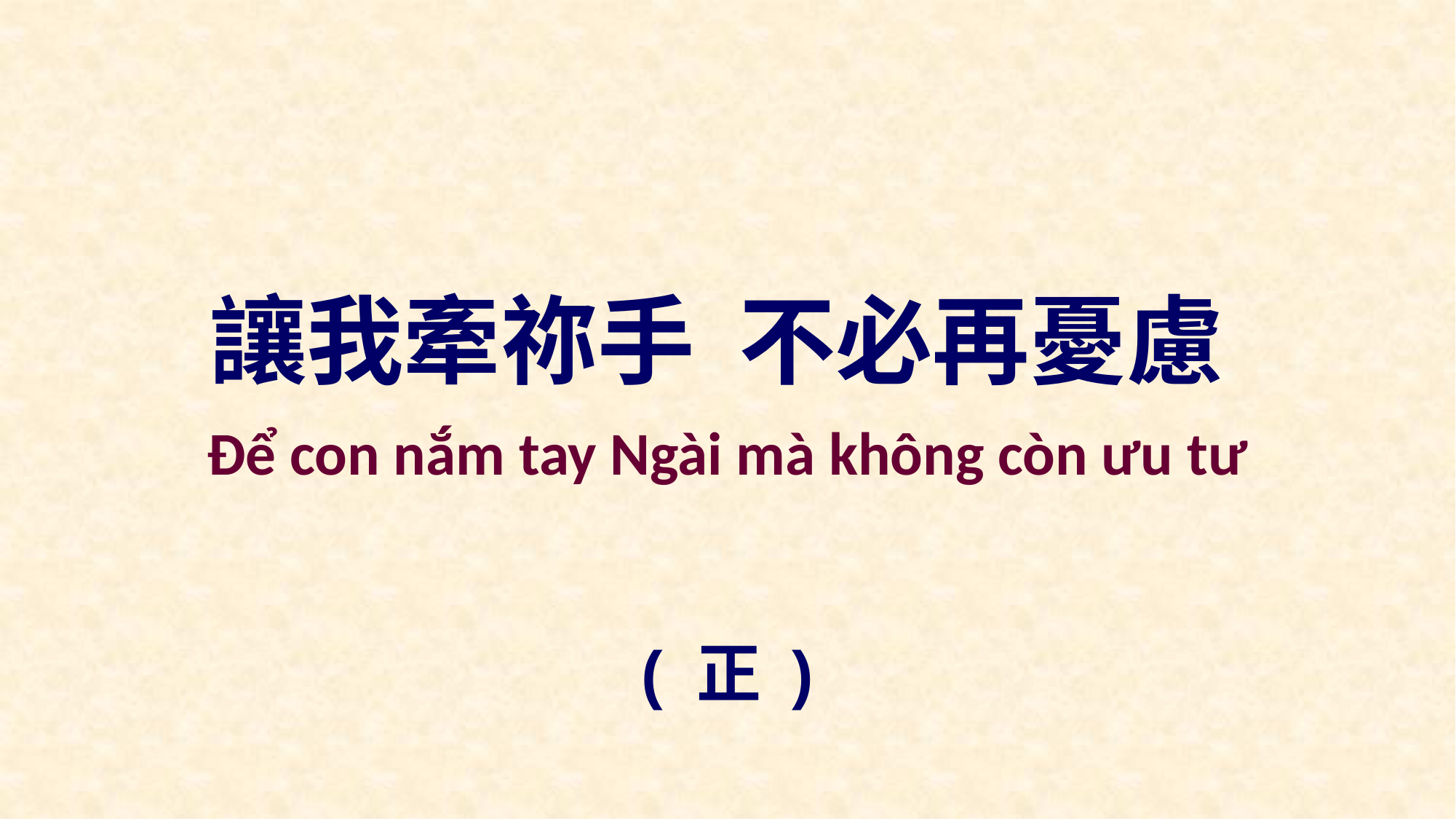

讓我牽祢手  不必再憂慮
Để con nắm tay Ngài mà không còn ưu tư
( 正 )